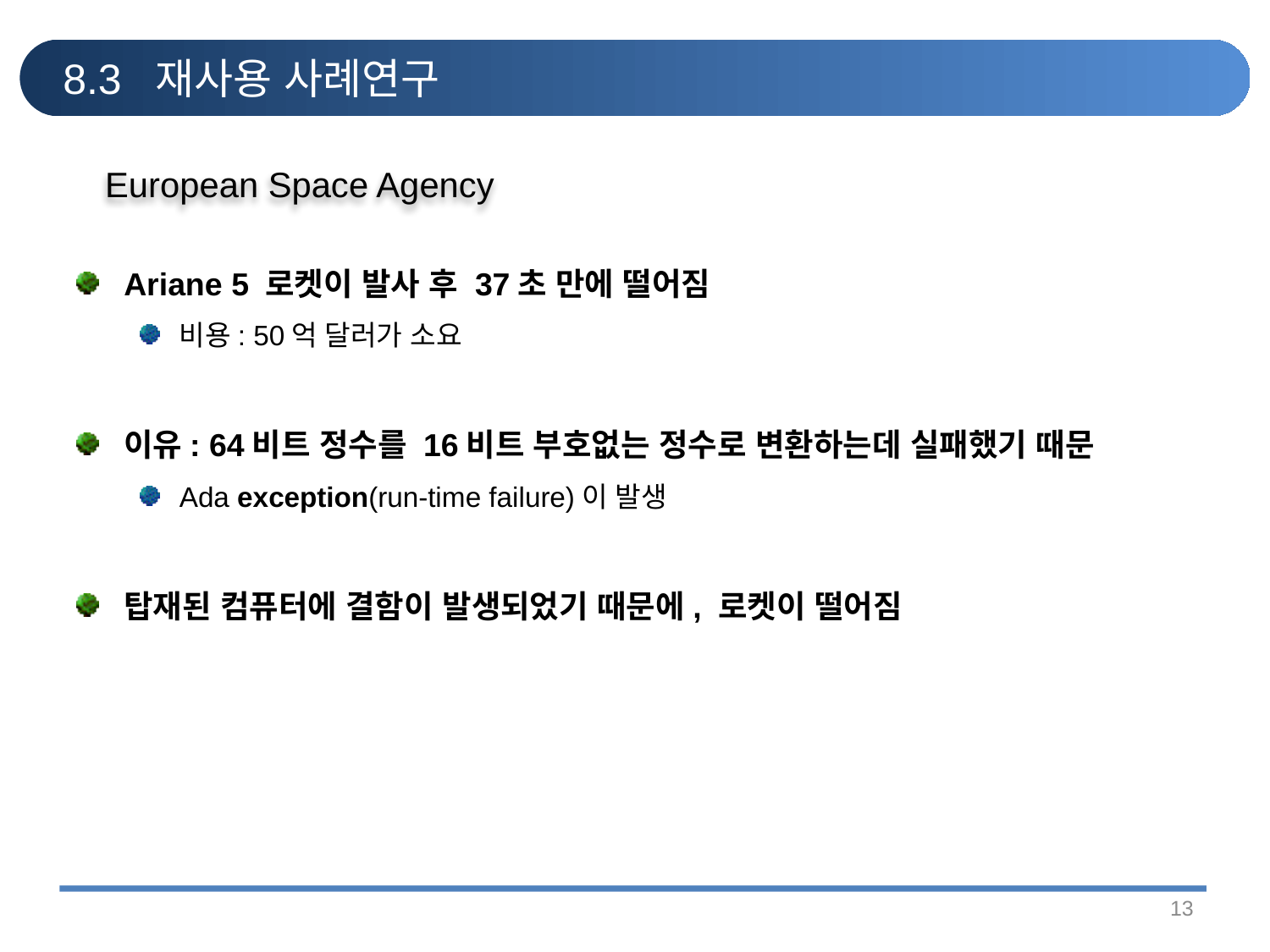

# 8.3  재사용 사례연구
European Space Agency
Ariane 5 로켓이 발사 후 37초 만에 떨어짐
비용: 50억 달러가 소요

이유: 64비트 정수를 16비트 부호없는 정수로 변환하는데 실패했기 때문
Ada exception(run-time failure)이 발생

탑재된 컴퓨터에 결함이 발생되었기 때문에, 로켓이 떨어짐
13